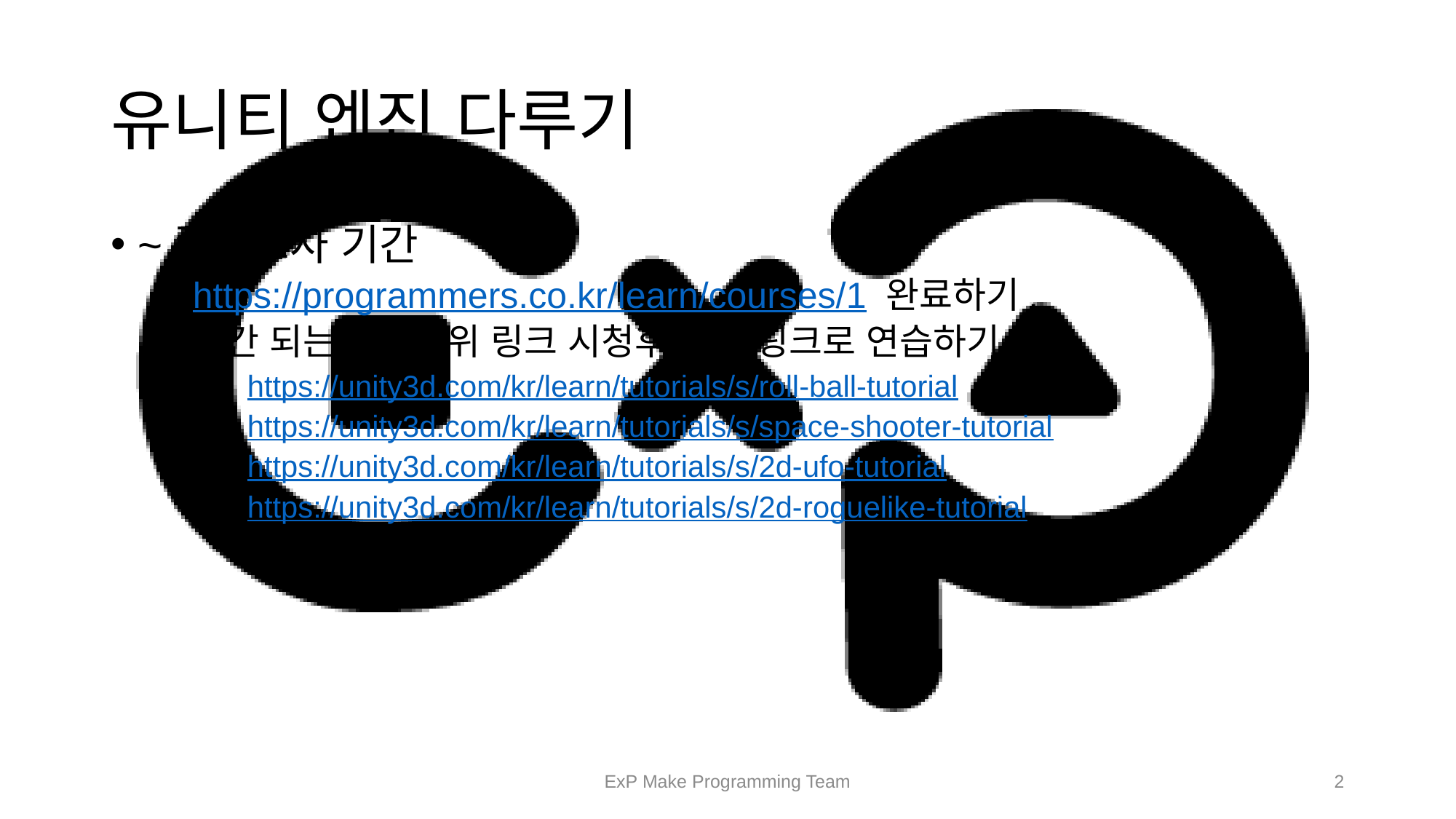

# 유니티 엔진 다루기
~중간고사 기간
https://programmers.co.kr/learn/courses/1 완료하기.
시간 되는분들은 위 링크 시청후 아래 링크로 연습하기.
https://unity3d.com/kr/learn/tutorials/s/roll-ball-tutorial
https://unity3d.com/kr/learn/tutorials/s/space-shooter-tutorial
https://unity3d.com/kr/learn/tutorials/s/2d-ufo-tutorial
https://unity3d.com/kr/learn/tutorials/s/2d-roguelike-tutorial
ExP Make Programming Team
2